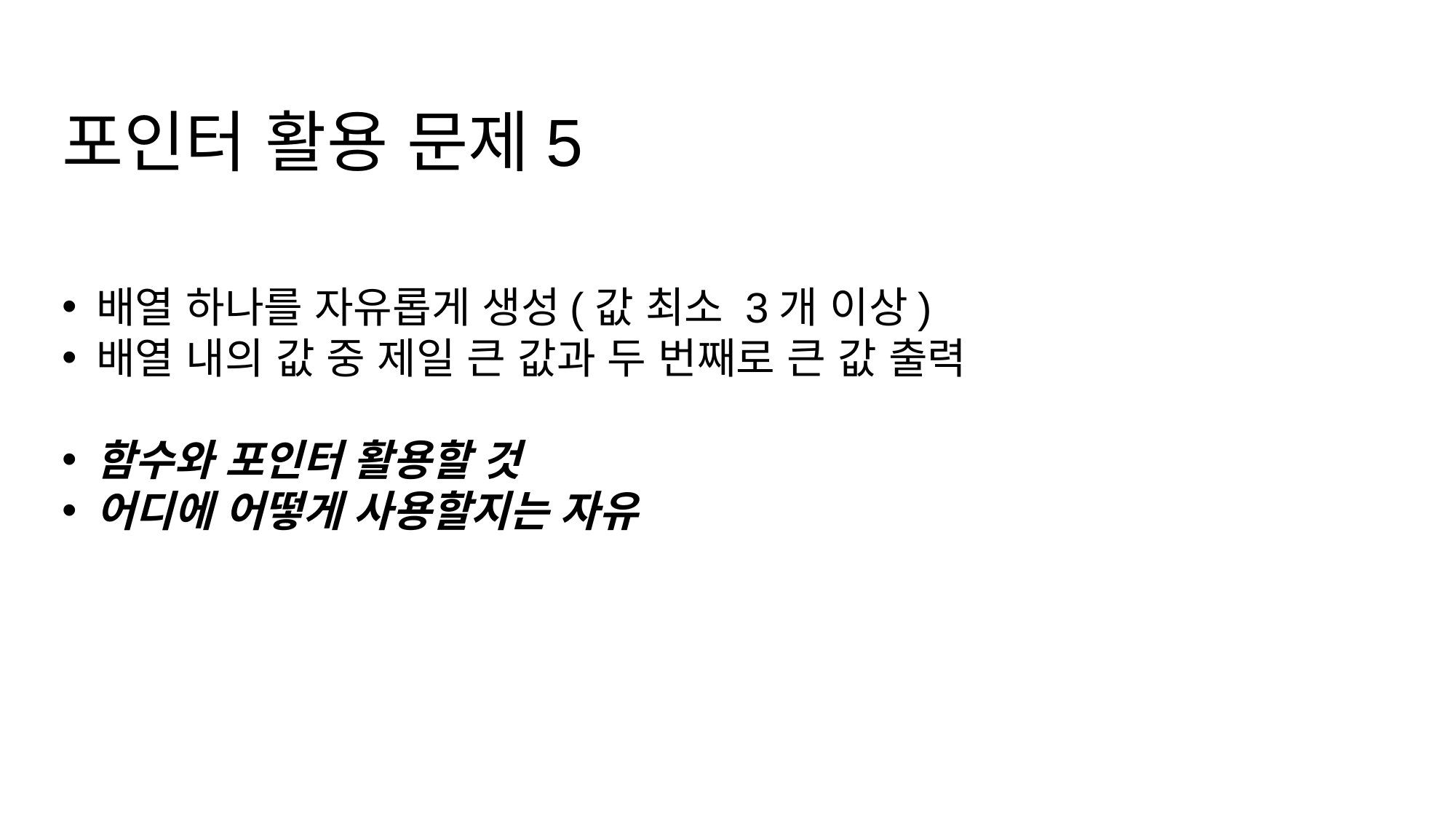

# 포인터 활용 문제5
배열 하나를 자유롭게 생성(값 최소 3개 이상)
배열 내의 값 중 제일 큰 값과 두 번째로 큰 값 출력

함수와 포인터 활용할 것
어디에 어떻게 사용할지는 자유